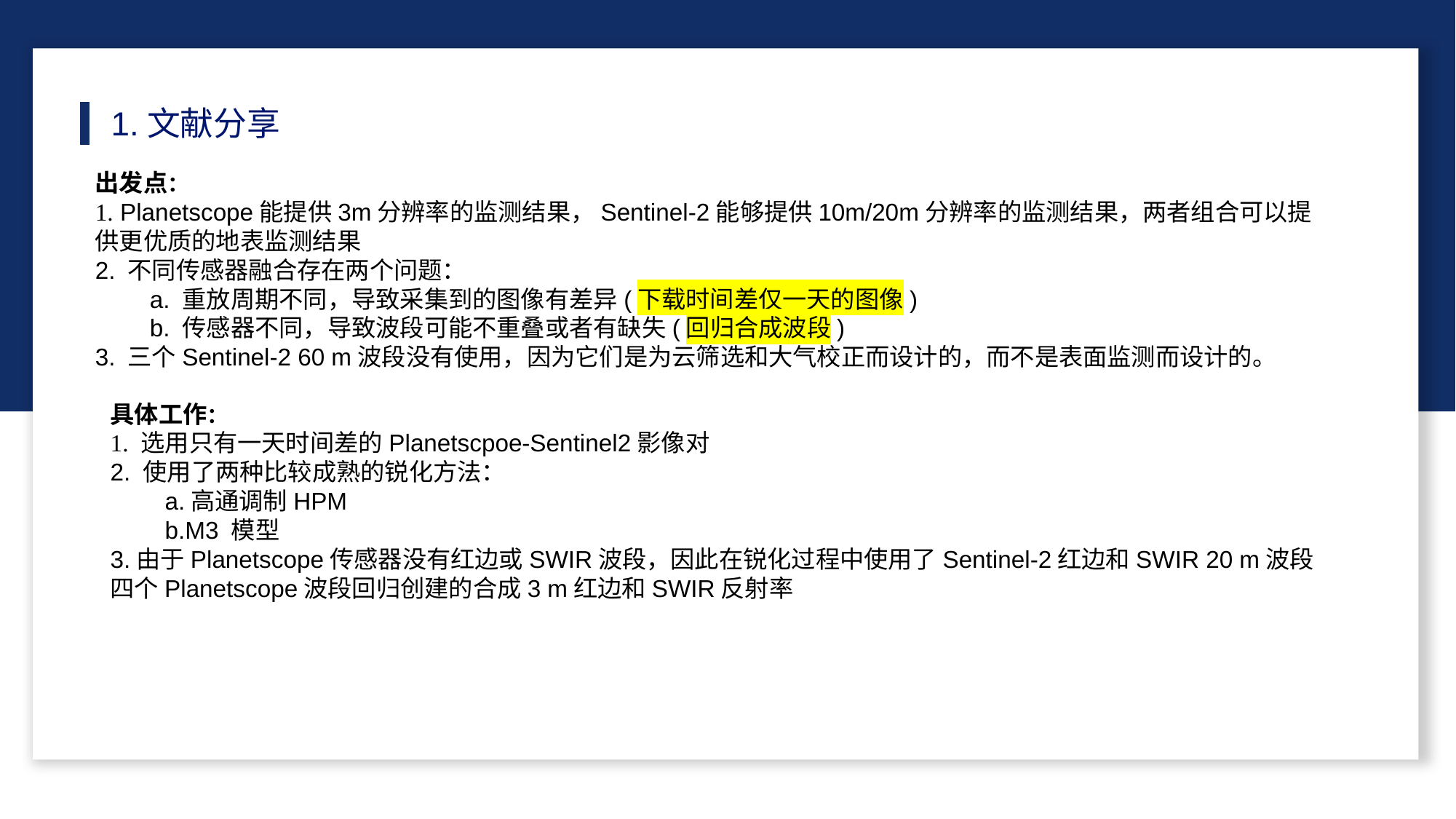

1.文献分享
出发点：
1. Planetscope能提供3m分辨率的监测结果，Sentinel-2能够提供10m/20m分辨率的监测结果，两者组合可以提供更优质的地表监测结果
2. 不同传感器融合存在两个问题：
a. 重放周期不同，导致采集到的图像有差异(下载时间差仅一天的图像)
b. 传感器不同，导致波段可能不重叠或者有缺失(回归合成波段)
3. 三个Sentinel-2 60 m波段没有使用，因为它们是为云筛选和大气校正而设计的，而不是表面监测而设计的。
具体工作：
1. 选用只有一天时间差的Planetscpoe-Sentinel2影像对
2. 使用了两种比较成熟的锐化方法：
a.高通调制HPM
b.M3 模型
3.由于Planetscope传感器没有红边或SWIR波段，因此在锐化过程中使用了Sentinel-2红边和SWIR 20 m波段四个Planetscope波段回归创建的合成3 m红边和SWIR反射率